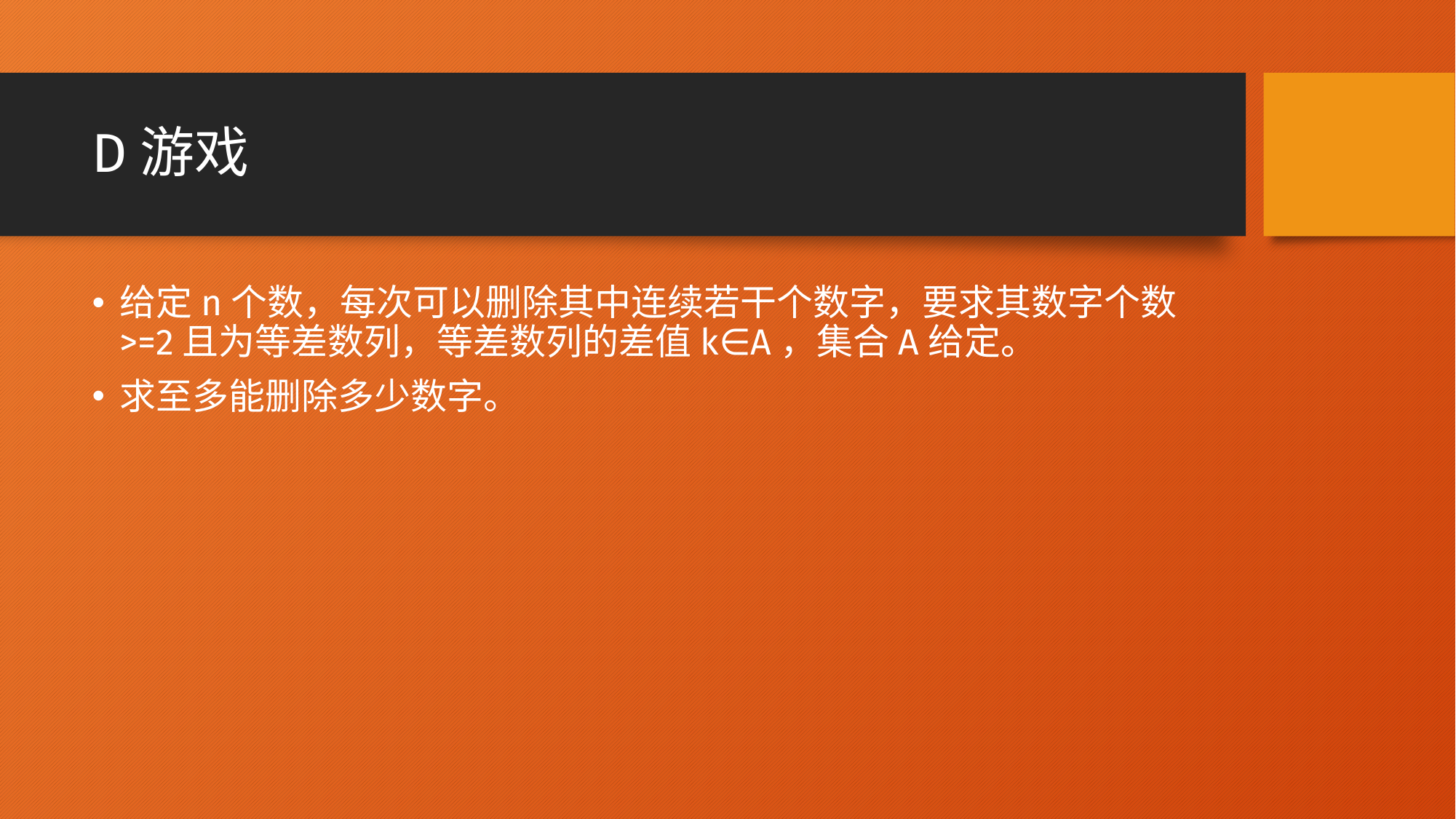

# D游戏
给定n个数，每次可以删除其中连续若干个数字，要求其数字个数>=2且为等差数列，等差数列的差值k∈A，集合A给定。
求至多能删除多少数字。